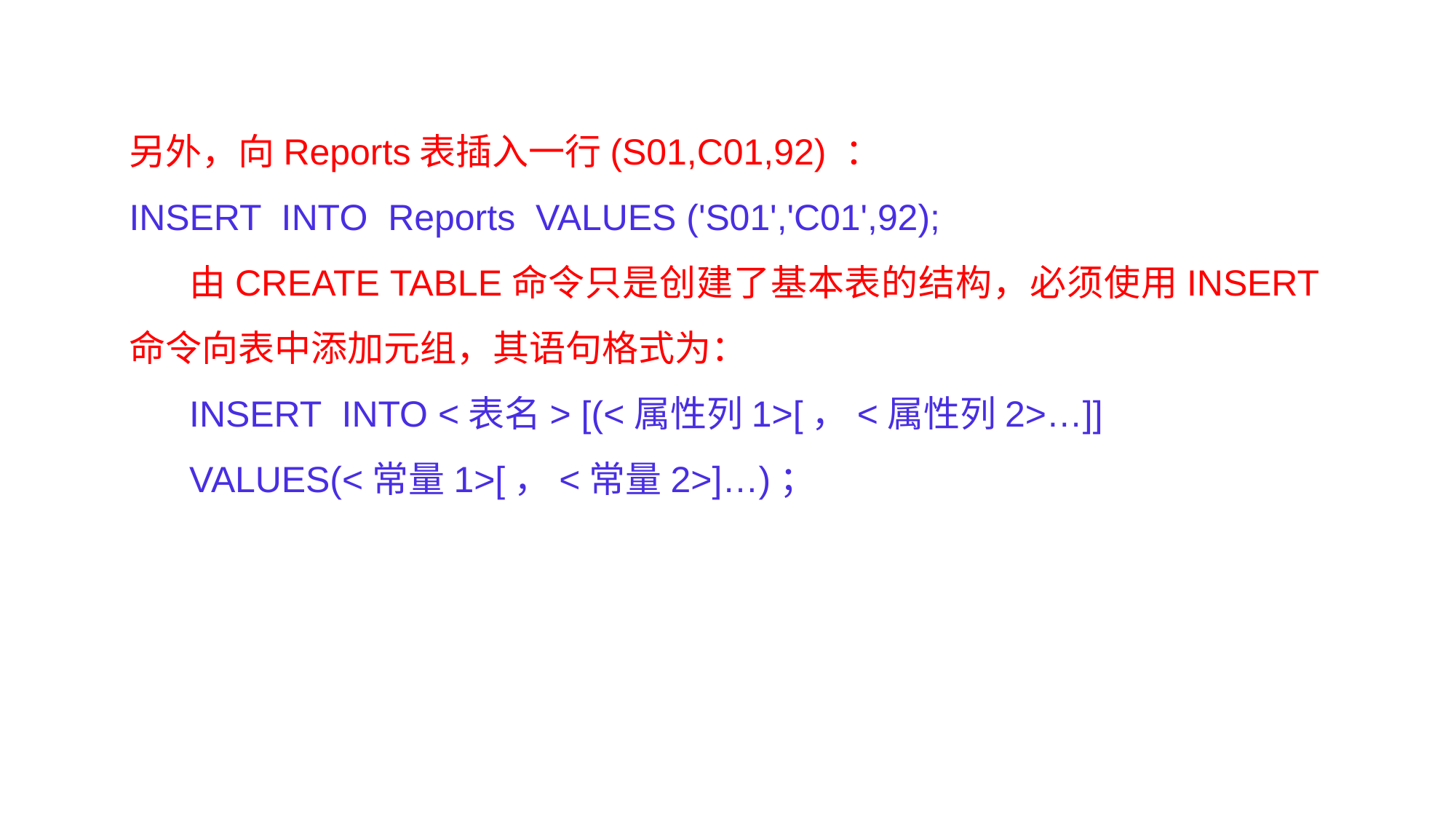

另外，向Reports表插入一行(S01,C01,92) ：
INSERT  INTO  Reports  VALUES ('S01','C01',92);
由CREATE TABLE命令只是创建了基本表的结构，必须使用INSERT命令向表中添加元组，其语句格式为：
INSERT  INTO <表名> [(<属性列1>[，<属性列2>…]]
VALUES(<常量1>[，<常量2>]…)；